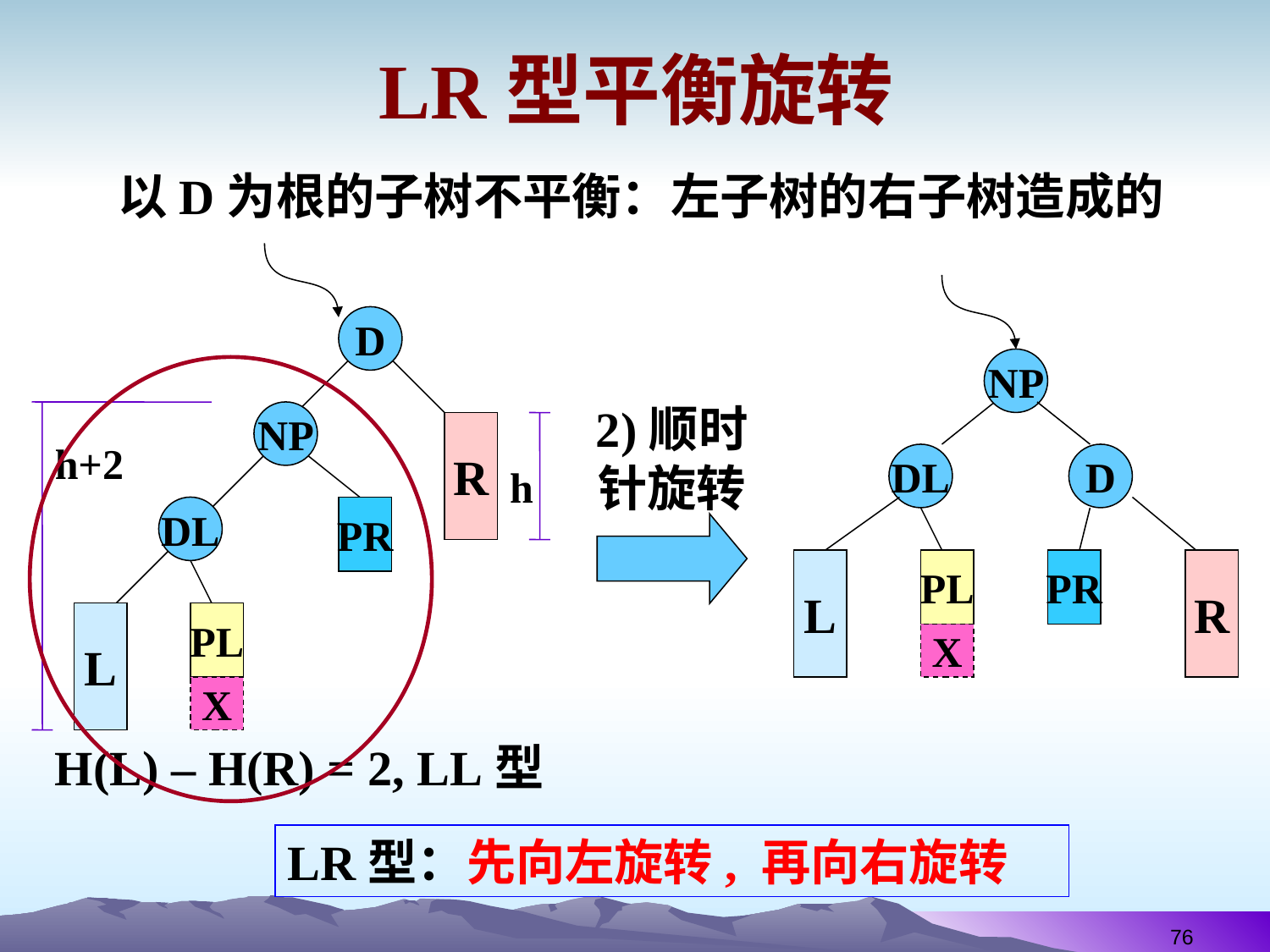

# LR型平衡旋转
以D为根的子树不平衡：左子树的右子树造成的
D

NP
R

DL
PR

L
PL
X
NP

DL
D

L
PL
PR
R
X

2)顺时针旋转

h+2

h
H(L) – H(R) = 2, LL型
LR型：先向左旋转, 再向右旋转
76